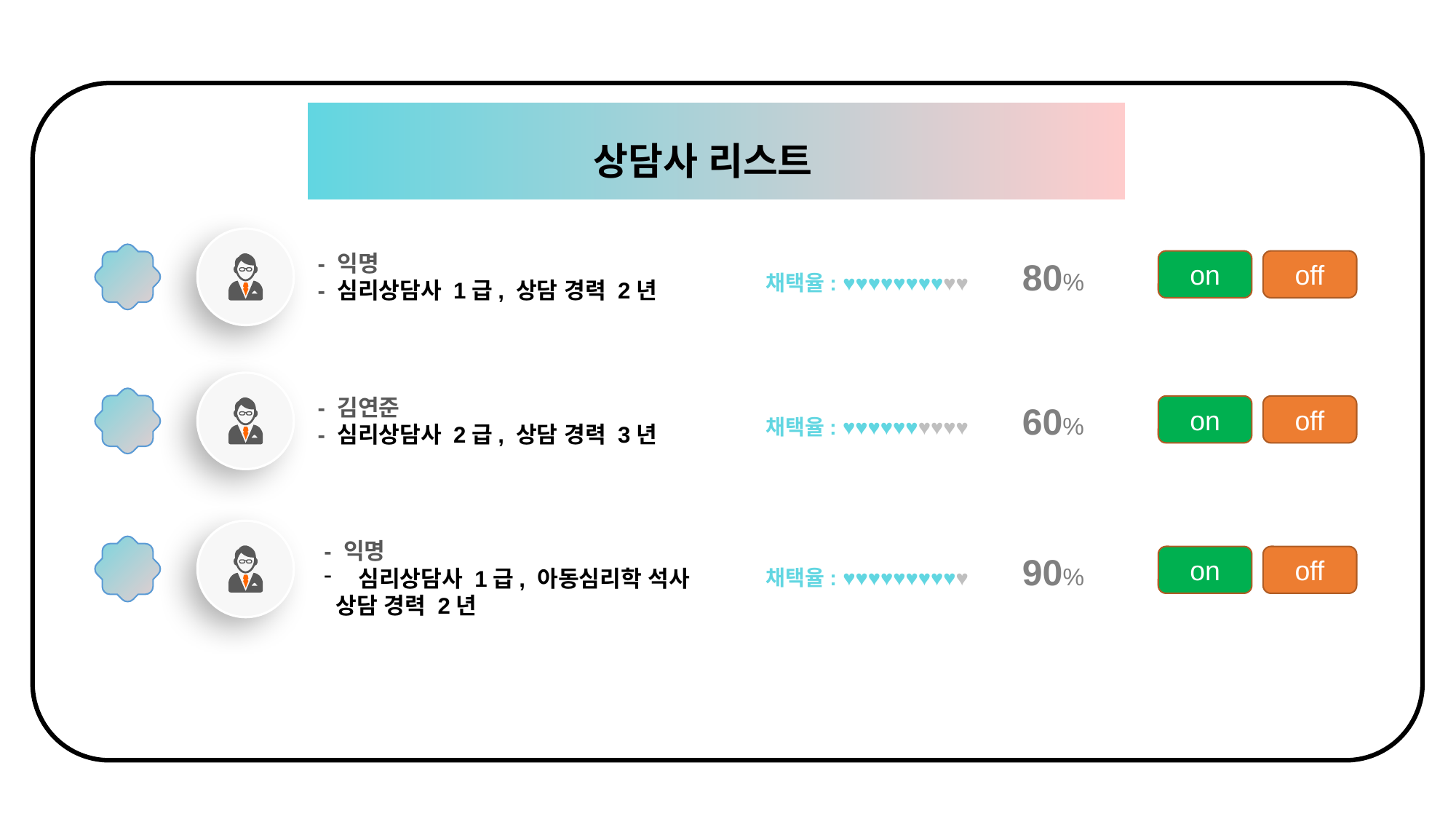

상담사 리스트

- 익명
- 심리상담사 1급, 상담 경력 2년

채택율: ♥♥♥♥♥♥♥♥♥♥         80%
on
off

- 김연준
- 심리상담사 2급, 상담 경력 3년

채택율: ♥♥♥♥♥♥♥♥♥♥         60%
on
off

- 익명
심리상담사 1급, 아동심리학 석사
 상담 경력 2년

채택율: ♥♥♥♥♥♥♥♥♥♥         90%
on
off